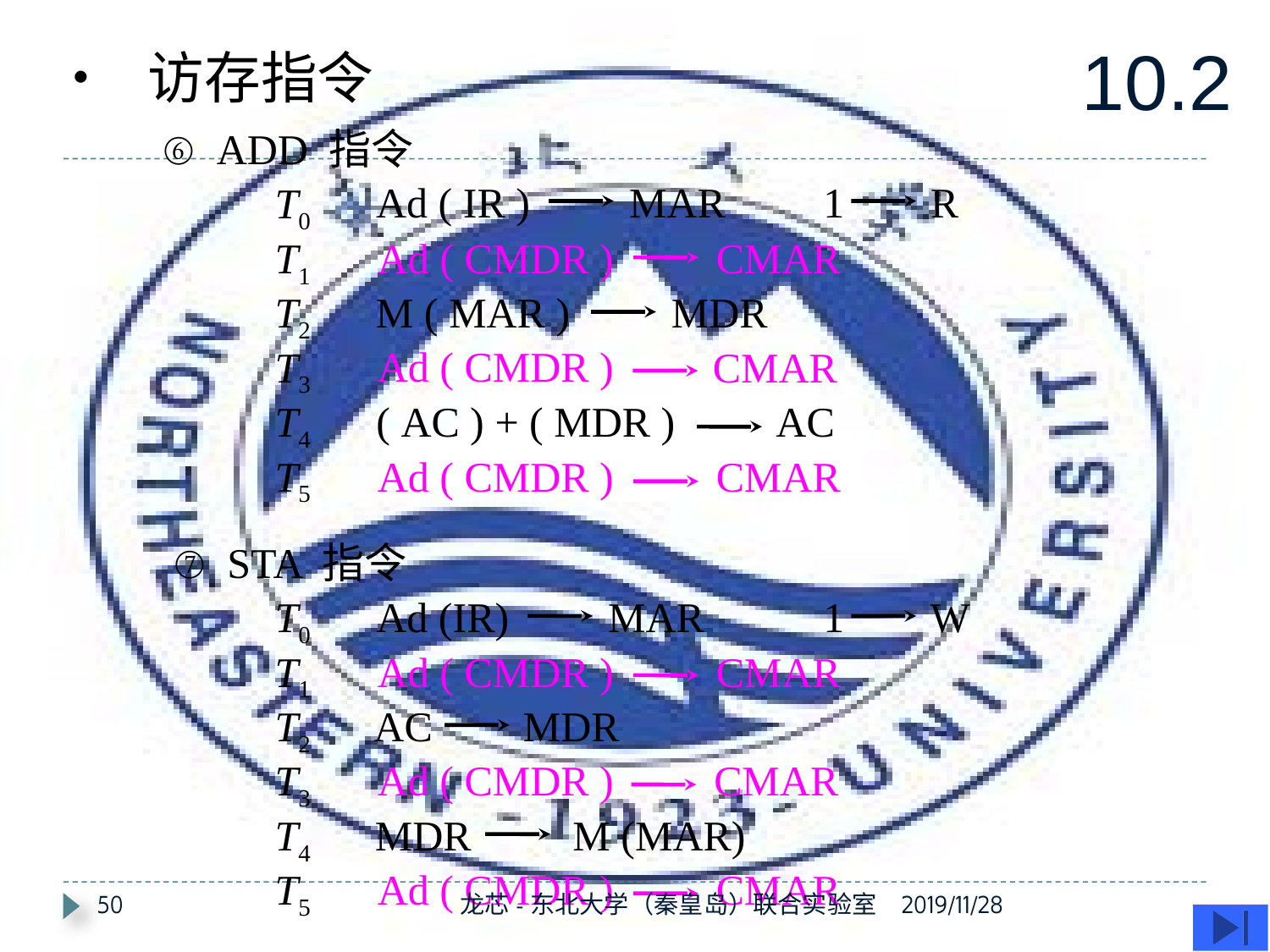

10.2
•  访存指令
⑥  ADD 指令
Ad ( IR )
MAR

1
R

T0
T1
Ad ( CMDR )
CMAR

T2
M ( MAR )
MDR

Ad ( CMDR )
CMAR

T3
T4
( AC ) + ( MDR )
AC

T5
Ad ( CMDR )
CMAR

⑦  STA 指令
T0
Ad (IR)
MAR

1
W

T1
Ad ( CMDR )
CMAR

T2
AC
MDR

T3
Ad ( CMDR )
CMAR

T4
MDR
M (MAR)

T5
Ad ( CMDR )
CMAR

50
龙芯-东北大学（秦皇岛）联合实验室
2019/11/28